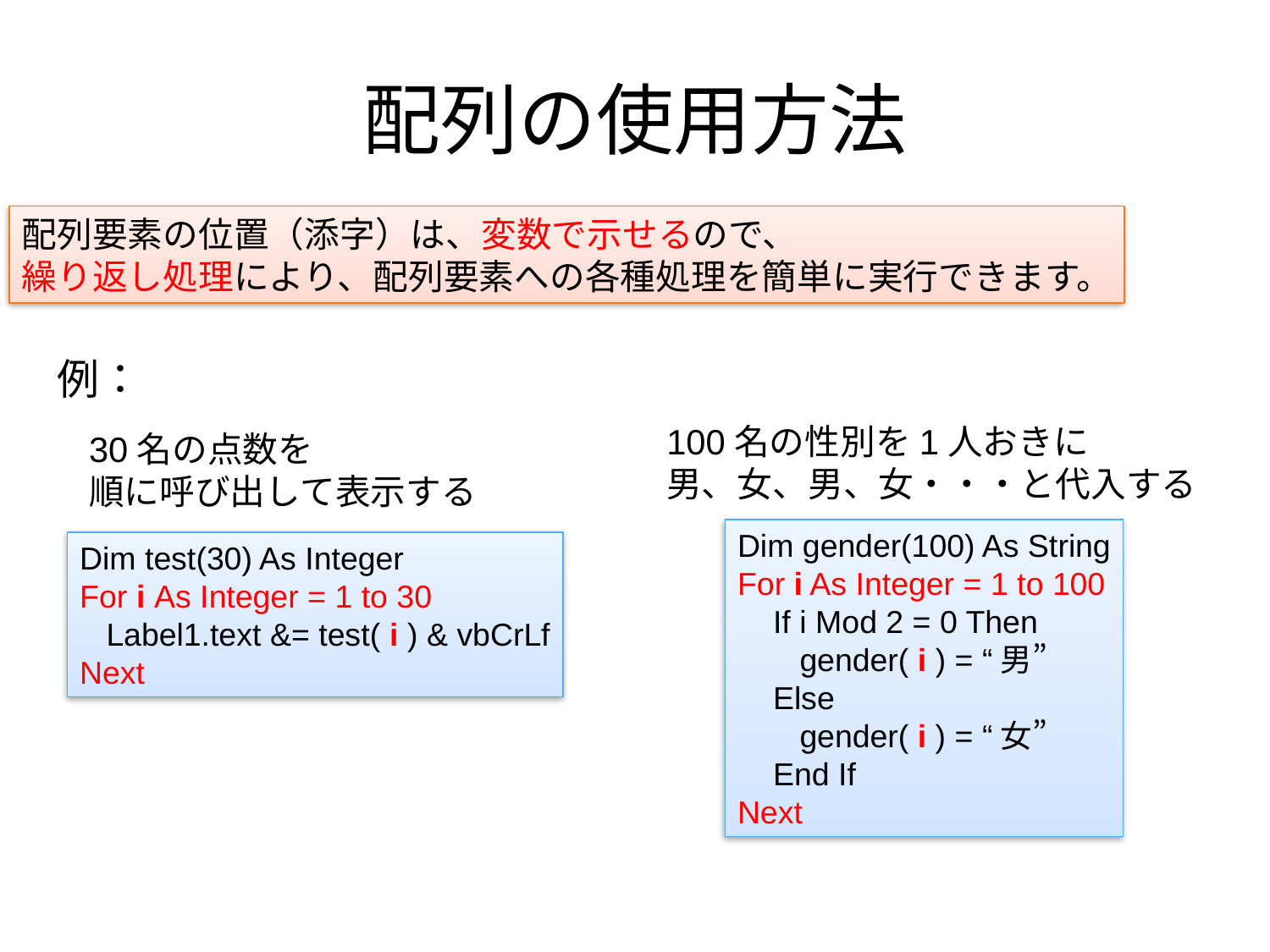

# 配列の使用方法

配列要素の位置（添字）は、変数で示せるので、
繰り返し処理により、配列要素への各種処理を簡単に実行できます。
例：
100名の性別を1人おきに
男、女、男、女・・・と代入する
30名の点数を
順に呼び出して表示する
Dim gender(100) As String
For i As Integer = 1 to 100
    If i Mod 2 = 0 Then
       gender( i ) = “男”
    Else
       gender( i ) = “女”
    End If
Next
Dim test(30) As Integer
For i As Integer = 1 to 30
   Label1.text &= test( i ) & vbCrLf
Next